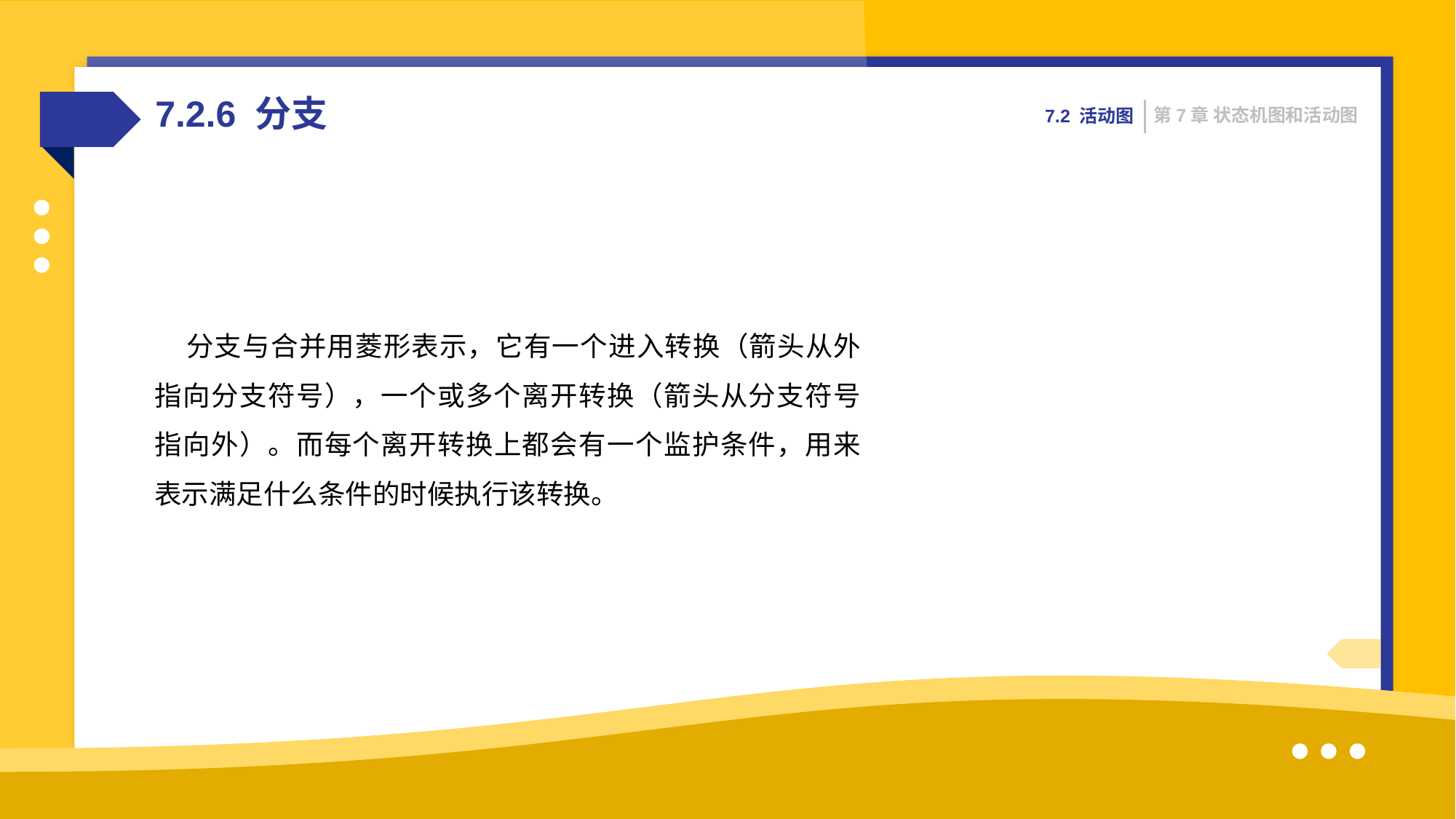

7.2.6 分支
第7章 状态机图和活动图
7.2 活动图
分支与合并用菱形表示，它有一个进入转换（箭头从外指向分支符号），一个或多个离开转换（箭头从分支符号指向外）。而每个离开转换上都会有一个监护条件，用来表示满足什么条件的时候执行该转换。